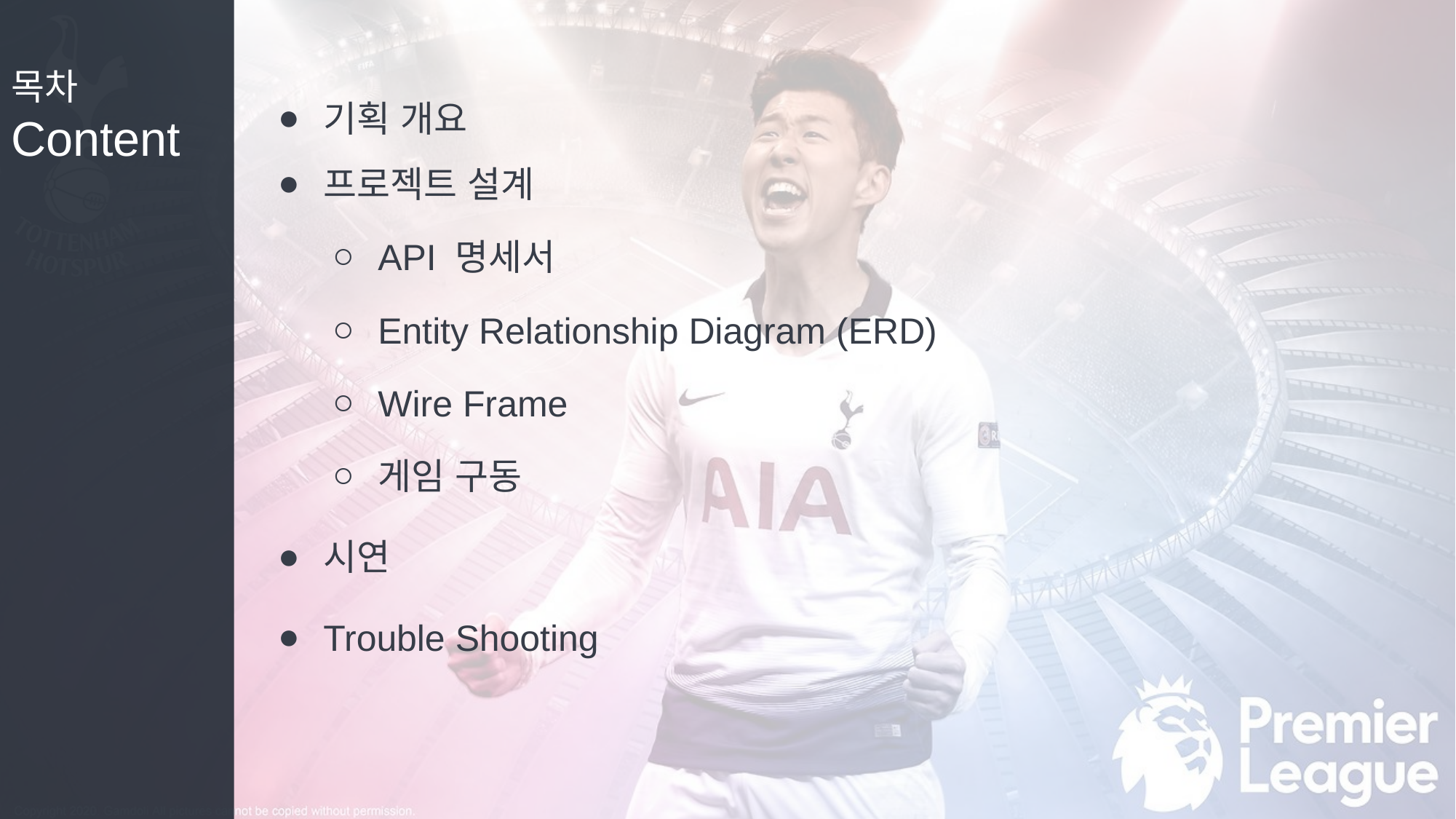

기획 개요
프로젝트 설계
API 명세서
Entity Relationship Diagram (ERD)
Wire Frame
게임 구동
시연
Trouble Shooting